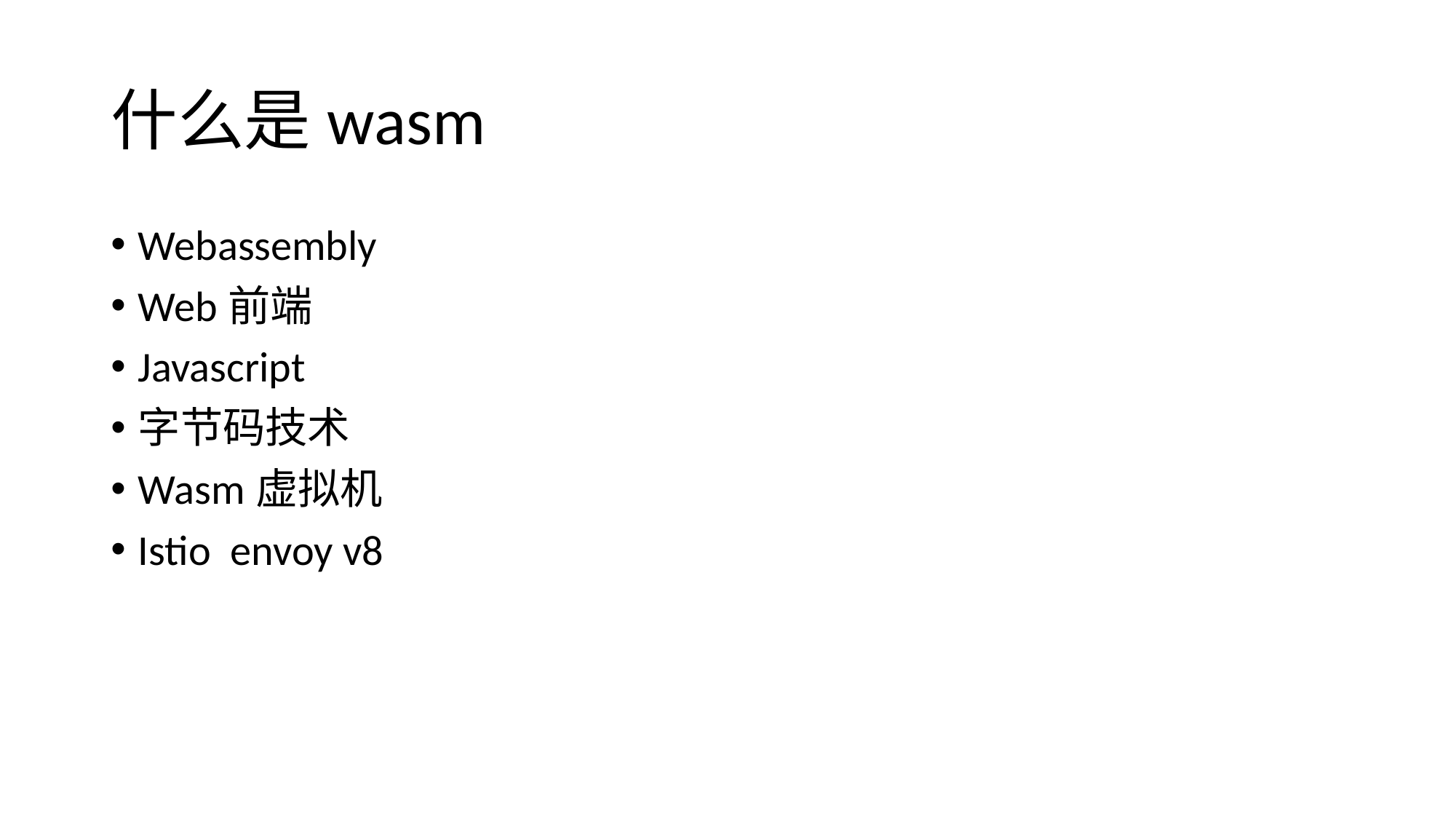

# 什么是wasm
Webassembly
Web前端
Javascript
字节码技术
Wasm虚拟机
Istio  envoy v8